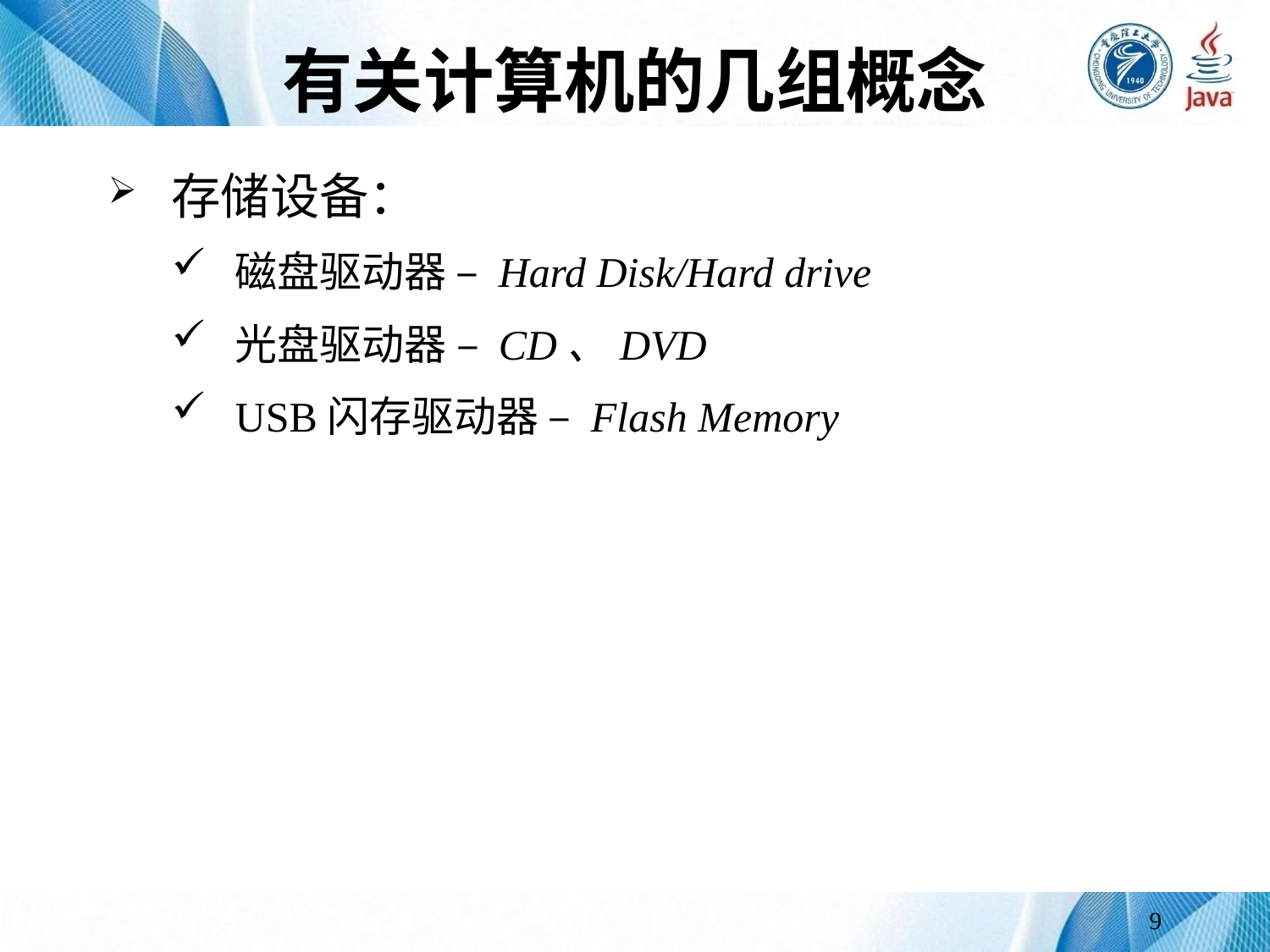

# 有关计算机的几组概念
存储设备：
磁盘驱动器 – Hard Disk/Hard drive
光盘驱动器 – CD、DVD
USB闪存驱动器 – Flash Memory

9